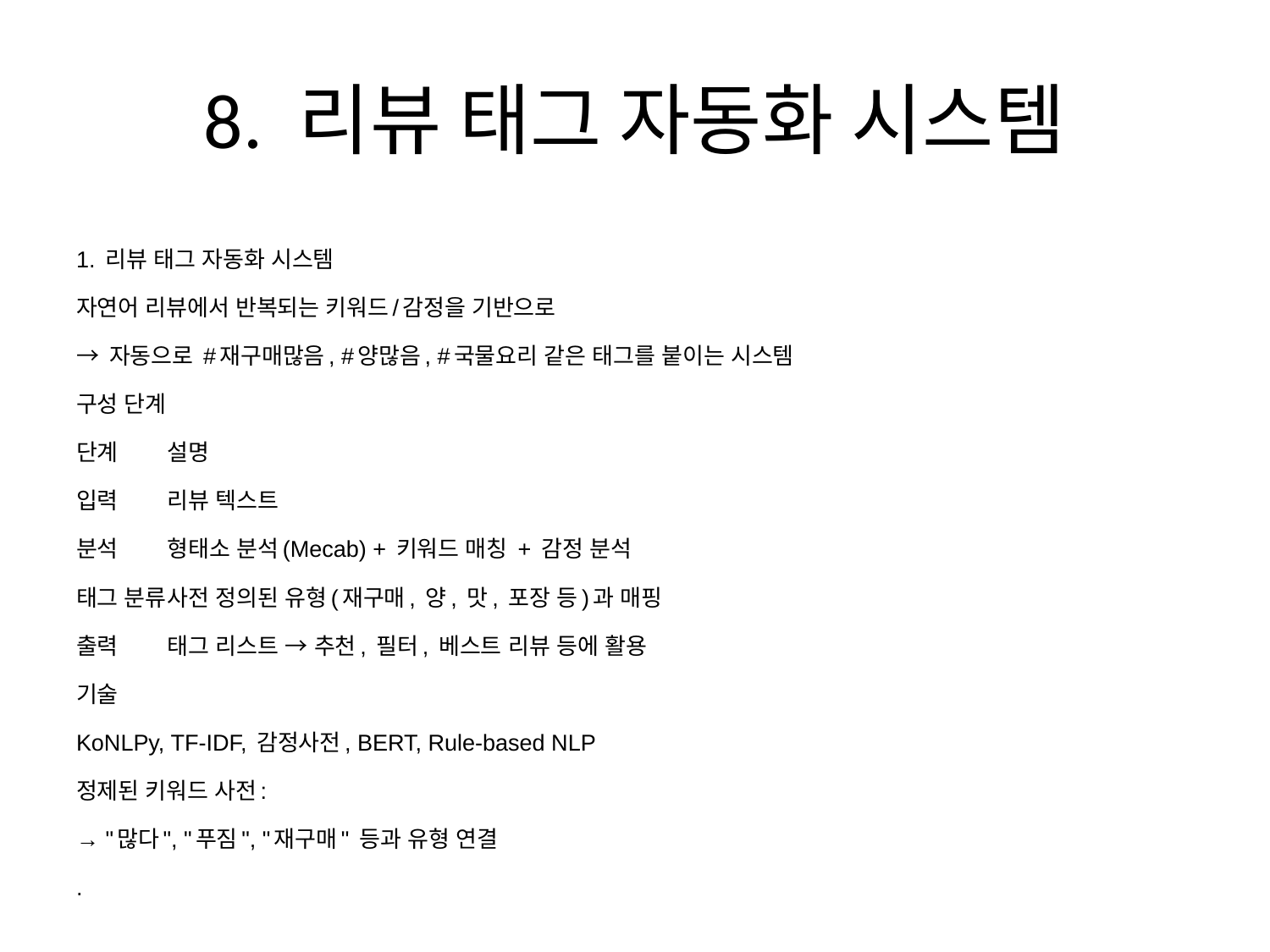

# 8. 리뷰 태그 자동화 시스템
1. 리뷰 태그 자동화 시스템
자연어 리뷰에서 반복되는 키워드/감정을 기반으로
→ 자동으로 #재구매많음, #양많음, #국물요리 같은 태그를 붙이는 시스템
구성 단계
단계	설명
입력	리뷰 텍스트
분석	형태소 분석(Mecab) + 키워드 매칭 + 감정 분석
태그 분류	사전 정의된 유형(재구매, 양, 맛, 포장 등)과 매핑
출력	태그 리스트 → 추천, 필터, 베스트 리뷰 등에 활용
기술
KoNLPy, TF-IDF, 감정사전, BERT, Rule-based NLP
정제된 키워드 사전:
→ "많다", "푸짐", "재구매" 등과 유형 연결
.